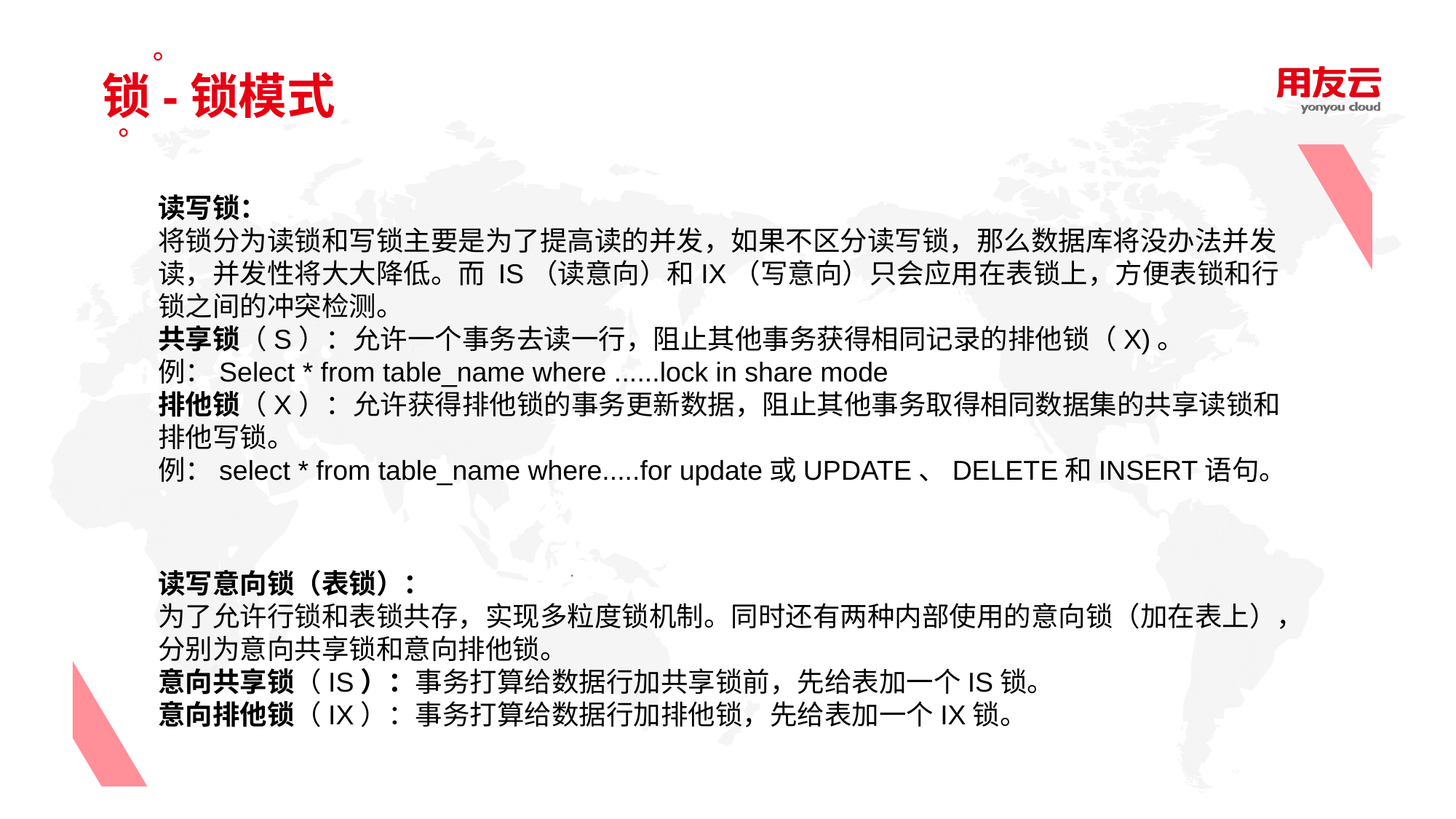

锁-锁模式

读写锁：
将锁分为读锁和写锁主要是为了提高读的并发，如果不区分读写锁，那么数据库将没办法并发读，并发性将大大降低。而 IS（读意向）和IX（写意向）只会应用在表锁上，方便表锁和行锁之间的冲突检测。
共享锁（S）：允许一个事务去读一行，阻止其他事务获得相同记录的排他锁（X)。
例：Select * from table_name where ......lock in share mode
排他锁（X）：允许获得排他锁的事务更新数据，阻止其他事务取得相同数据集的共享读锁和排他写锁。
例：select * from table_name where.....for update或UPDATE、DELETE和INSERT语句。

读写意向锁（表锁）：
为了允许行锁和表锁共存，实现多粒度锁机制。同时还有两种内部使用的意向锁（加在表上），分别为意向共享锁和意向排他锁。
意向共享锁（IS）：事务打算给数据行加共享锁前，先给表加一个IS锁。
意向排他锁（IX）：事务打算给数据行加排他锁，先给表加一个IX锁。

.